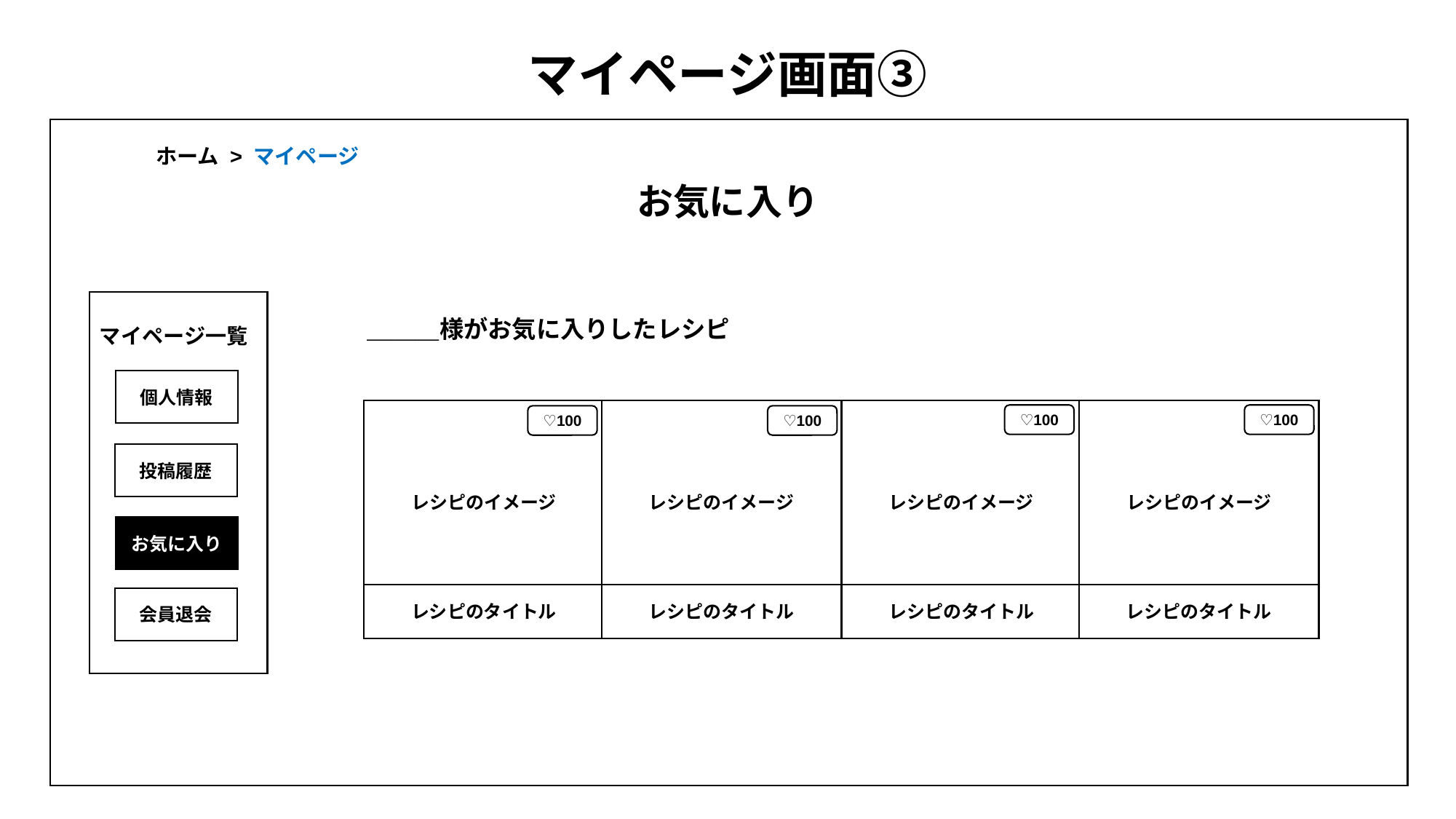

パスワード

# マイページ画面③

ホーム > マイページ
お気に入り

マイページ一覧
個人情報
投稿履歴
お気に入り
会員退会
＿＿＿様がお気に入りしたレシピ
レシピのイメージ
レシピのタイトル
レシピのイメージ
レシピのタイトル
レシピのイメージ
レシピのタイトル
レシピのイメージ
レシピのタイトル
♡100
♡100
♡100
♡100